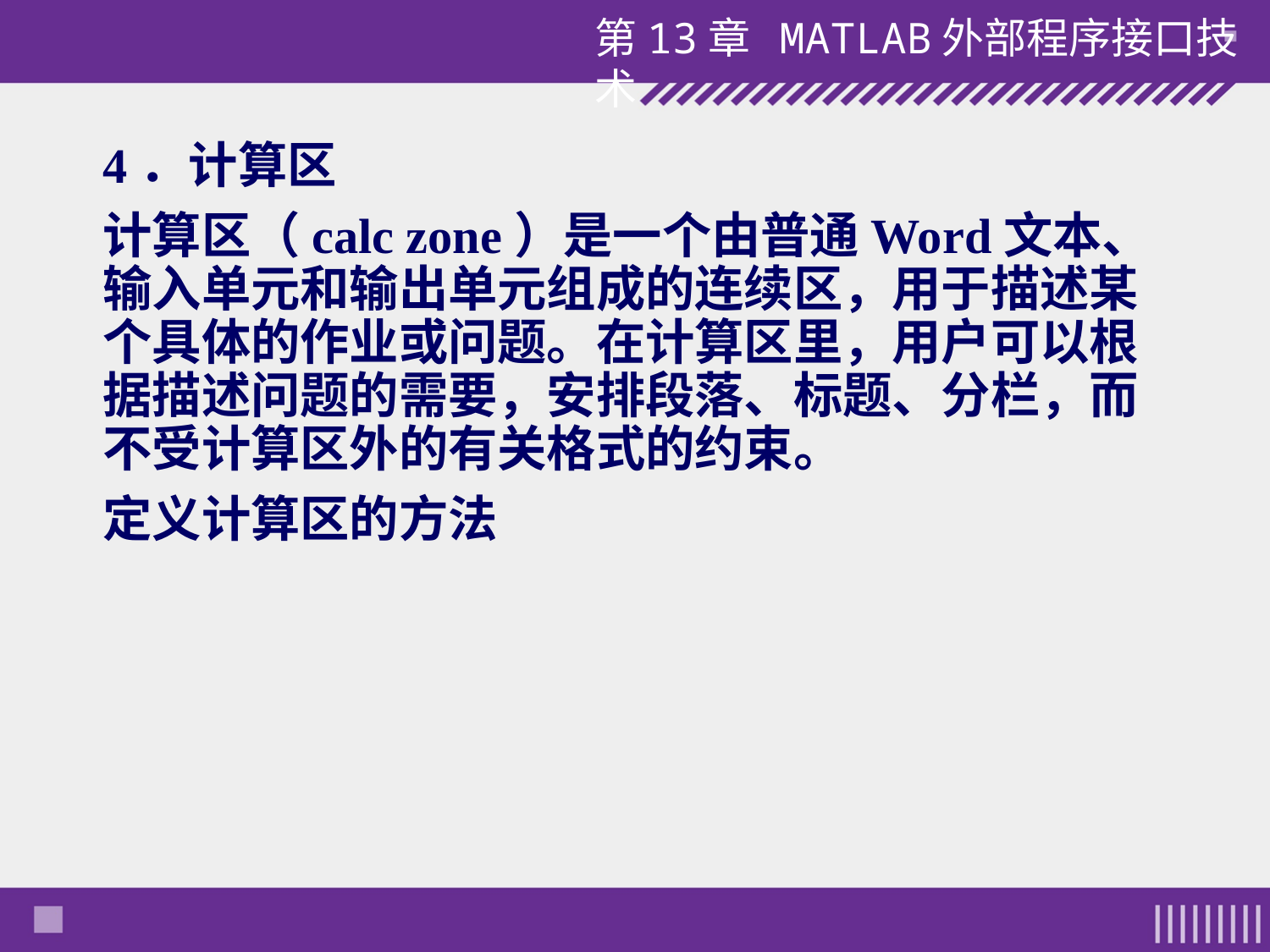

4．计算区
计算区（calc zone）是一个由普通Word文本、输入单元和输出单元组成的连续区，用于描述某个具体的作业或问题。在计算区里，用户可以根据描述问题的需要，安排段落、标题、分栏，而不受计算区外的有关格式的约束。
定义计算区的方法